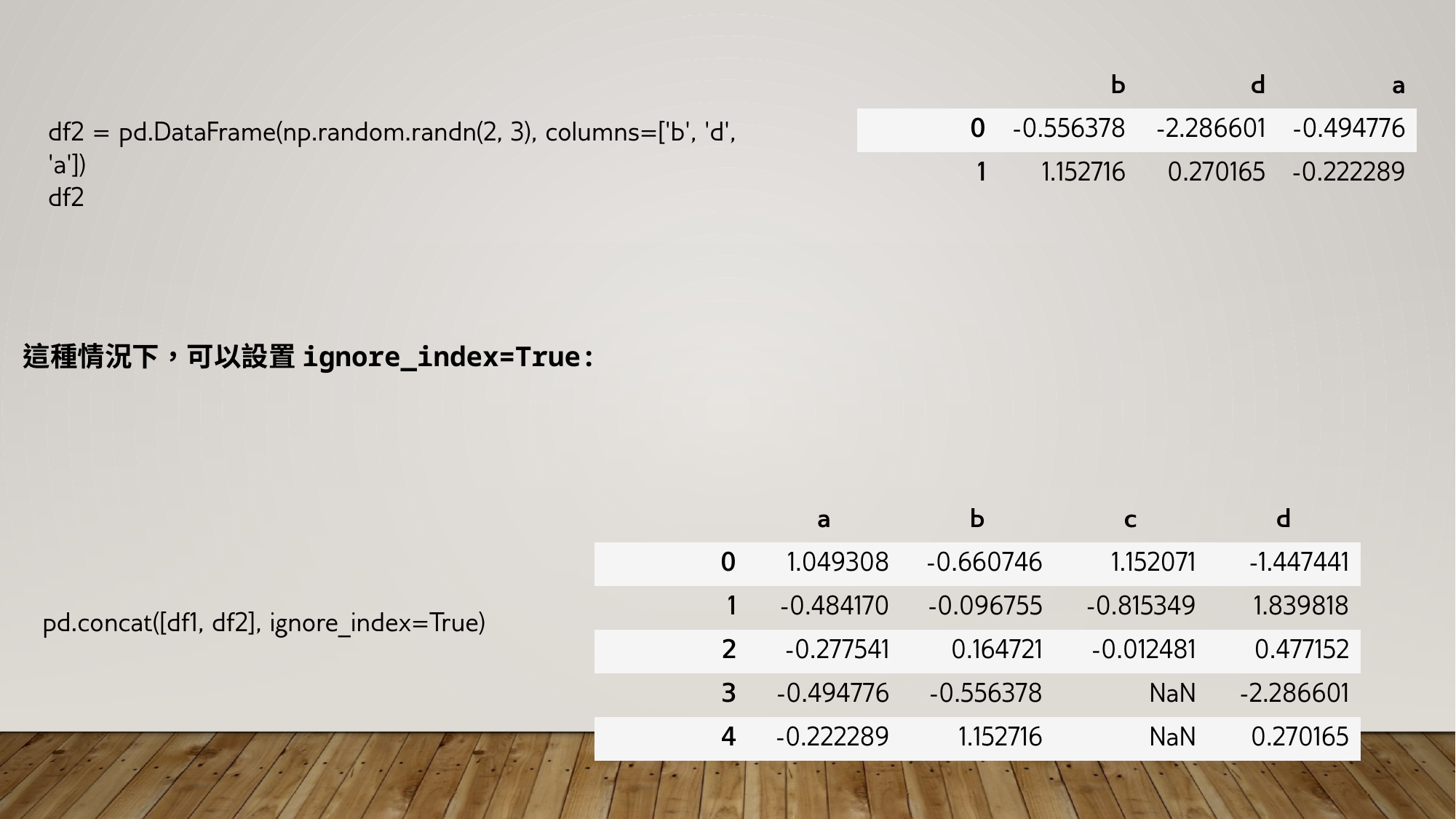

|  | b | d | a |
| --- | --- | --- | --- |
| 0 | -0.556378 | -2.286601 | -0.494776 |
| 1 | 1.152716 | 0.270165 | -0.222289 |
df2 = pd.DataFrame(np.random.randn(2, 3), columns=['b', 'd', 'a'])
df2
這種情況下，可以設置ignore_index=True:
|  | a | b | c | d |
| --- | --- | --- | --- | --- |
| 0 | 1.049308 | -0.660746 | 1.152071 | -1.447441 |
| 1 | -0.484170 | -0.096755 | -0.815349 | 1.839818 |
| 2 | -0.277541 | 0.164721 | -0.012481 | 0.477152 |
| 3 | -0.494776 | -0.556378 | NaN | -2.286601 |
| 4 | -0.222289 | 1.152716 | NaN | 0.270165 |
pd.concat([df1, df2], ignore_index=True)